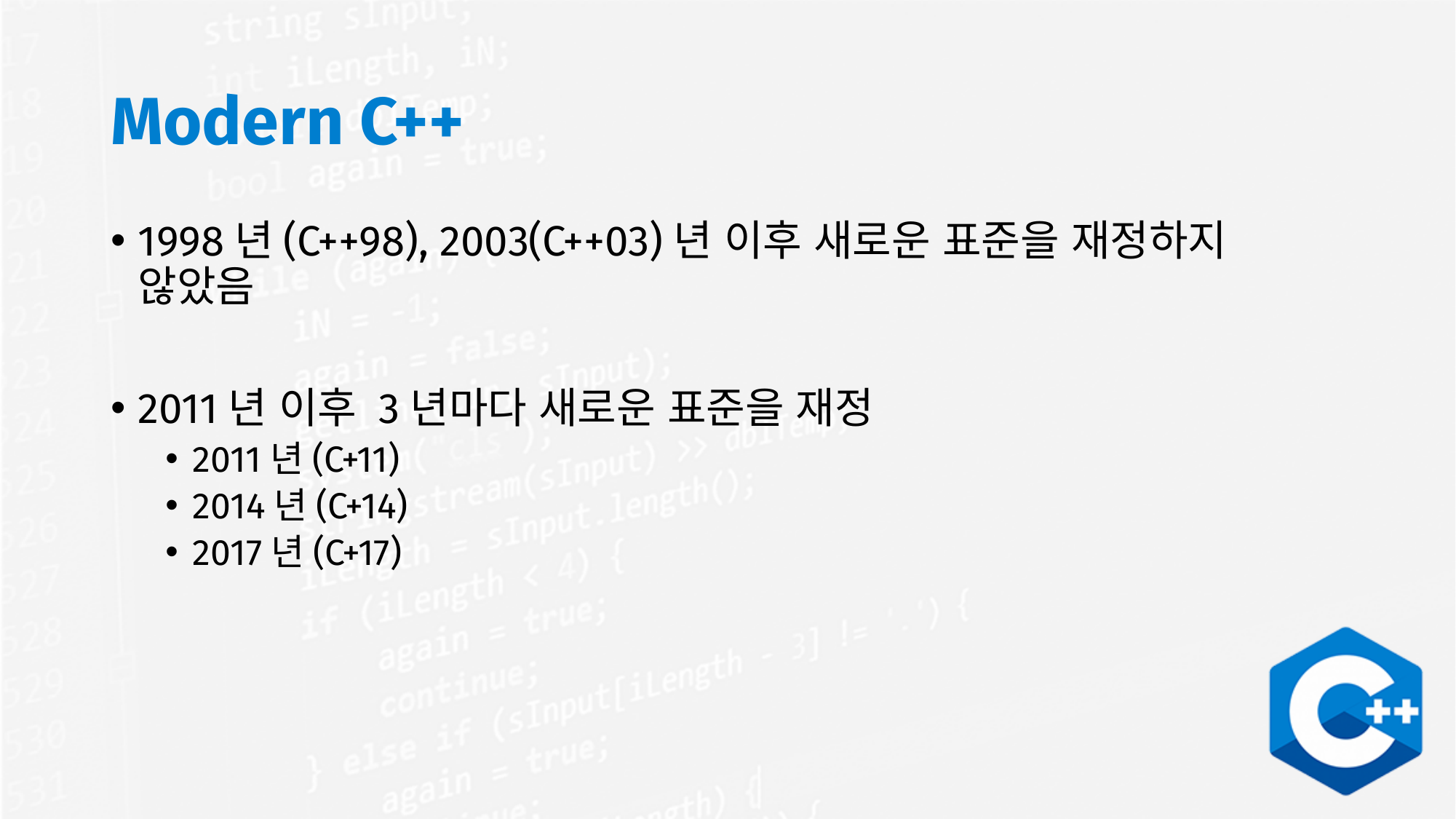

# Modern C++
1998년(C++98), 2003(C++03)년 이후 새로운 표준을 재정하지 않았음

2011년 이후 3년마다 새로운 표준을 재정
2011년(C+11)
2014년(C+14)
2017년(C+17)